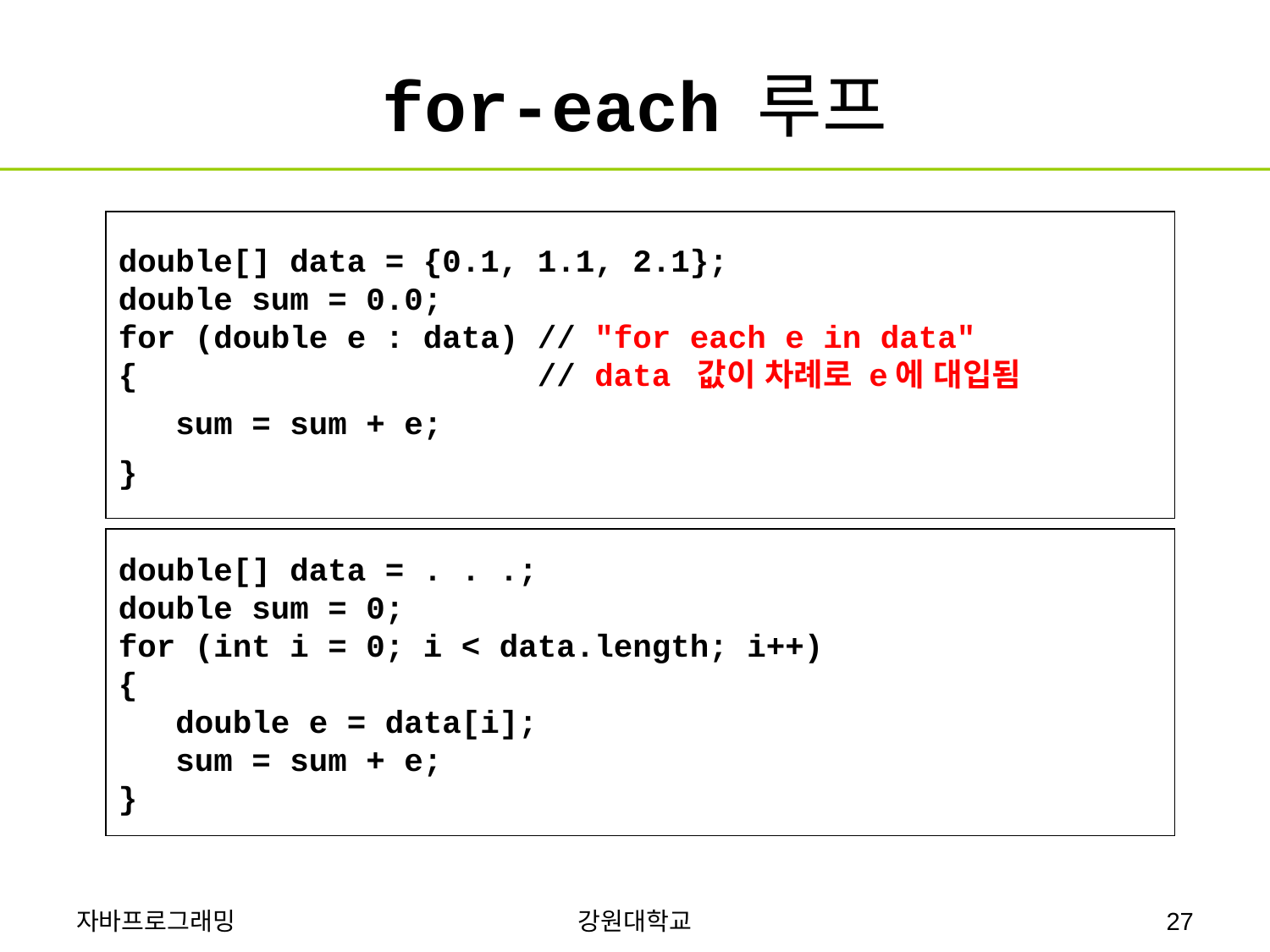

# for-each 루프

double[] data = {0.1, 1.1, 2.1};
double sum = 0.0;
for (double e : data) // "for each e in data"
{                     // data 값이 차례로 e에 대입됨
   sum = sum + e;
}
double[] data = . . .;
double sum = 0;
for (int i = 0; i < data.length; i++)
{
   double e = data[i];
   sum = sum + e;
}
자바프로그래밍
강원대학교
27